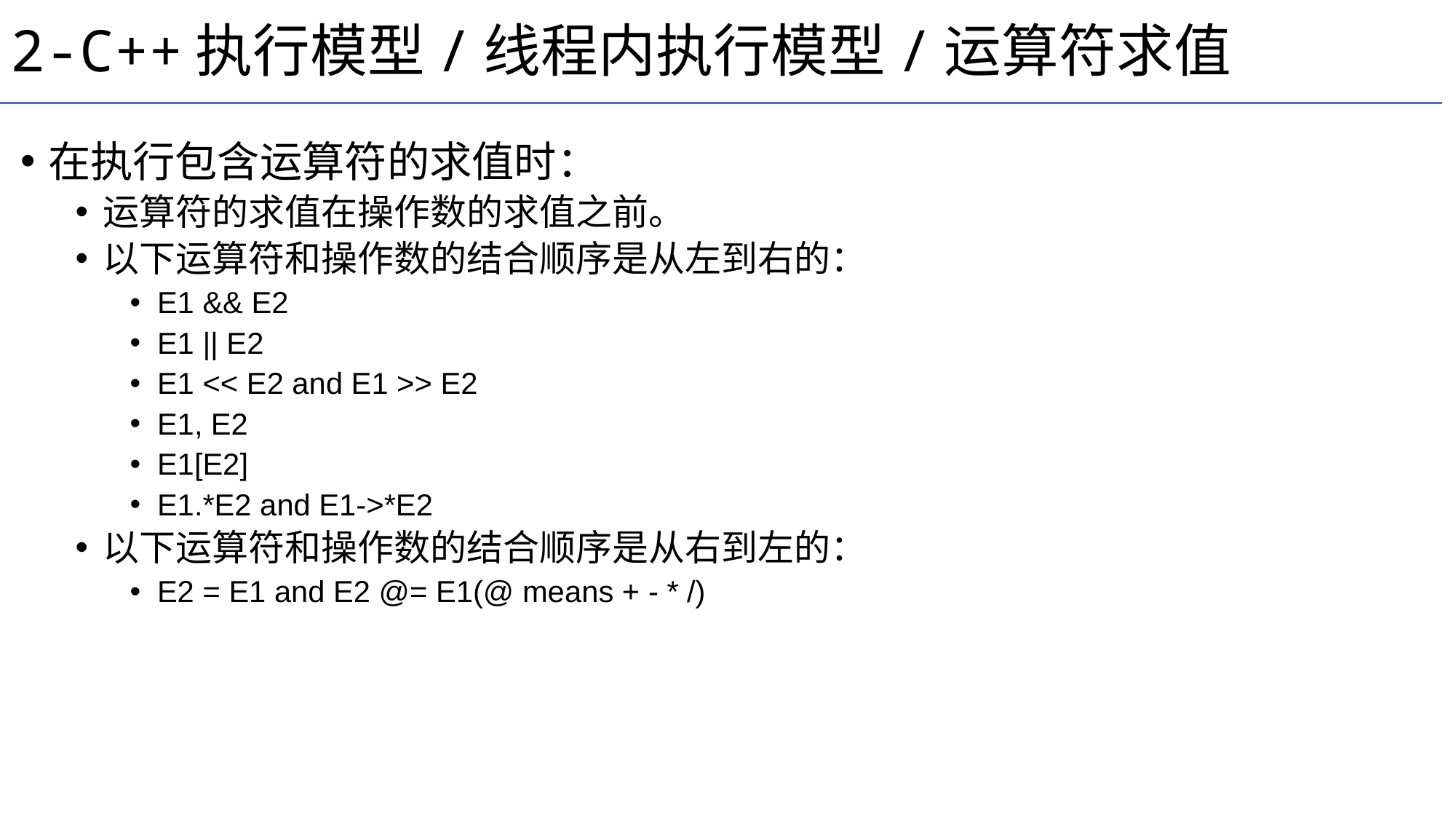

2-C++执行模型/线程内执行模型/运算符求值
在执行包含运算符的求值时：
运算符的求值在操作数的求值之前。
以下运算符和操作数的结合顺序是从左到右的：
E1 && E2
E1 || E2
E1 << E2 and E1 >> E2
E1, E2
E1[E2]
E1.*E2 and E1->*E2
以下运算符和操作数的结合顺序是从右到左的：
E2 = E1 and E2 @= E1(@ means + - * /)